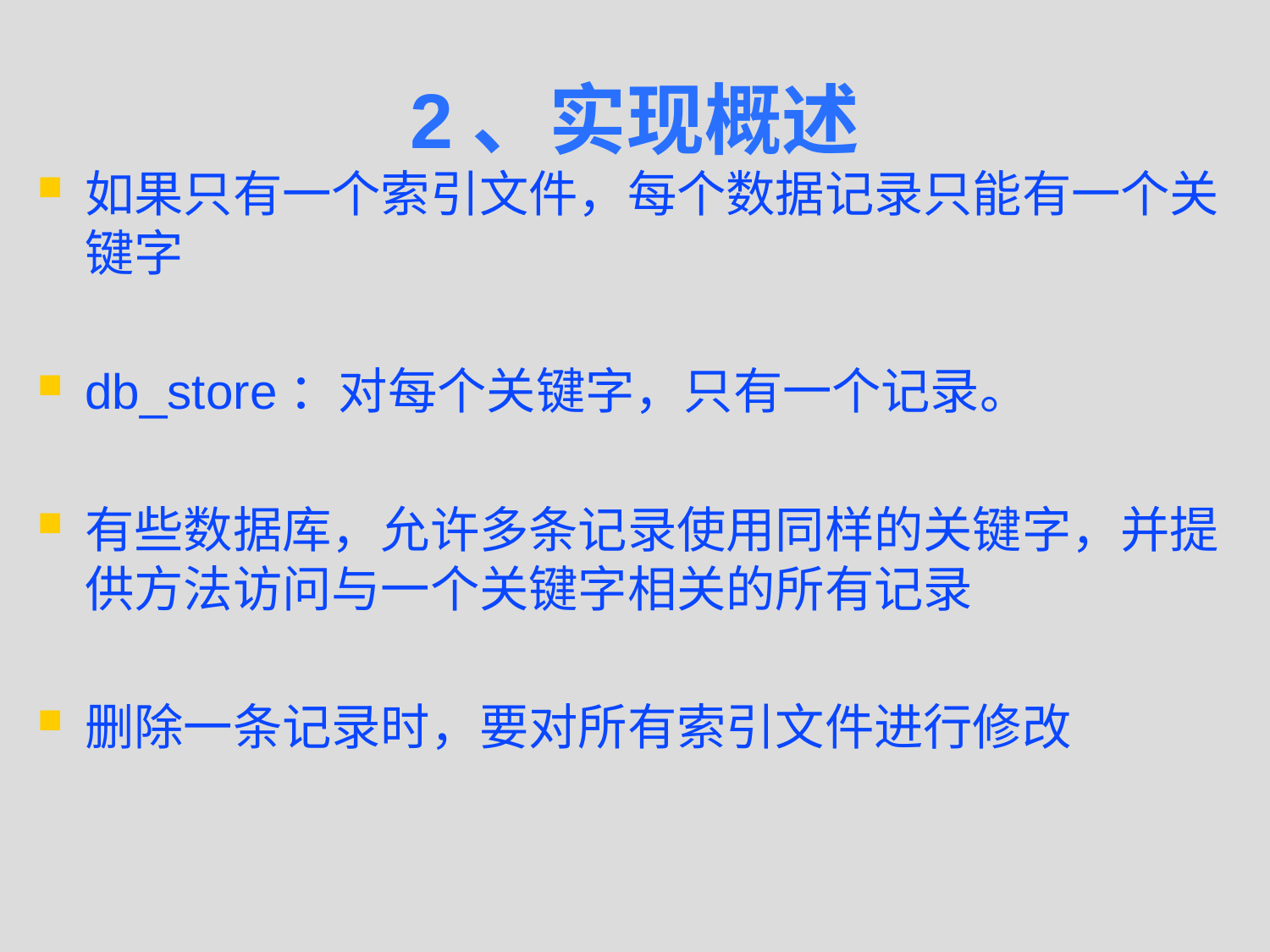

# 2、实现概述
如果只有一个索引文件，每个数据记录只能有一个关键字

db_store：对每个关键字，只有一个记录。

有些数据库，允许多条记录使用同样的关键字，并提供方法访问与一个关键字相关的所有记录

删除一条记录时，要对所有索引文件进行修改